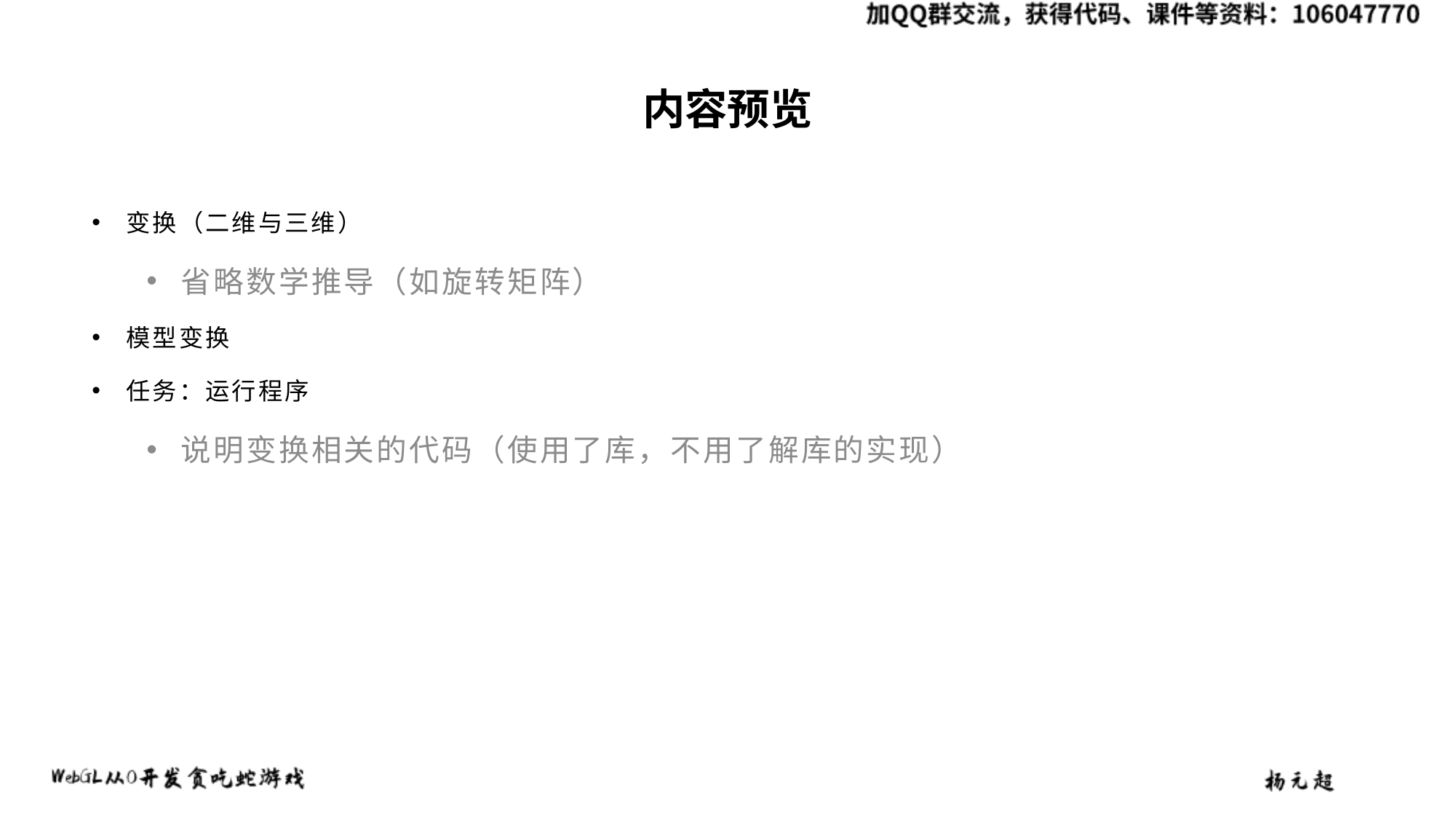

变换（二维与三维）
省略数学推导（如旋转矩阵）
模型变换
任务：运行程序
说明变换相关的代码（使用了库，不用了解库的实现）